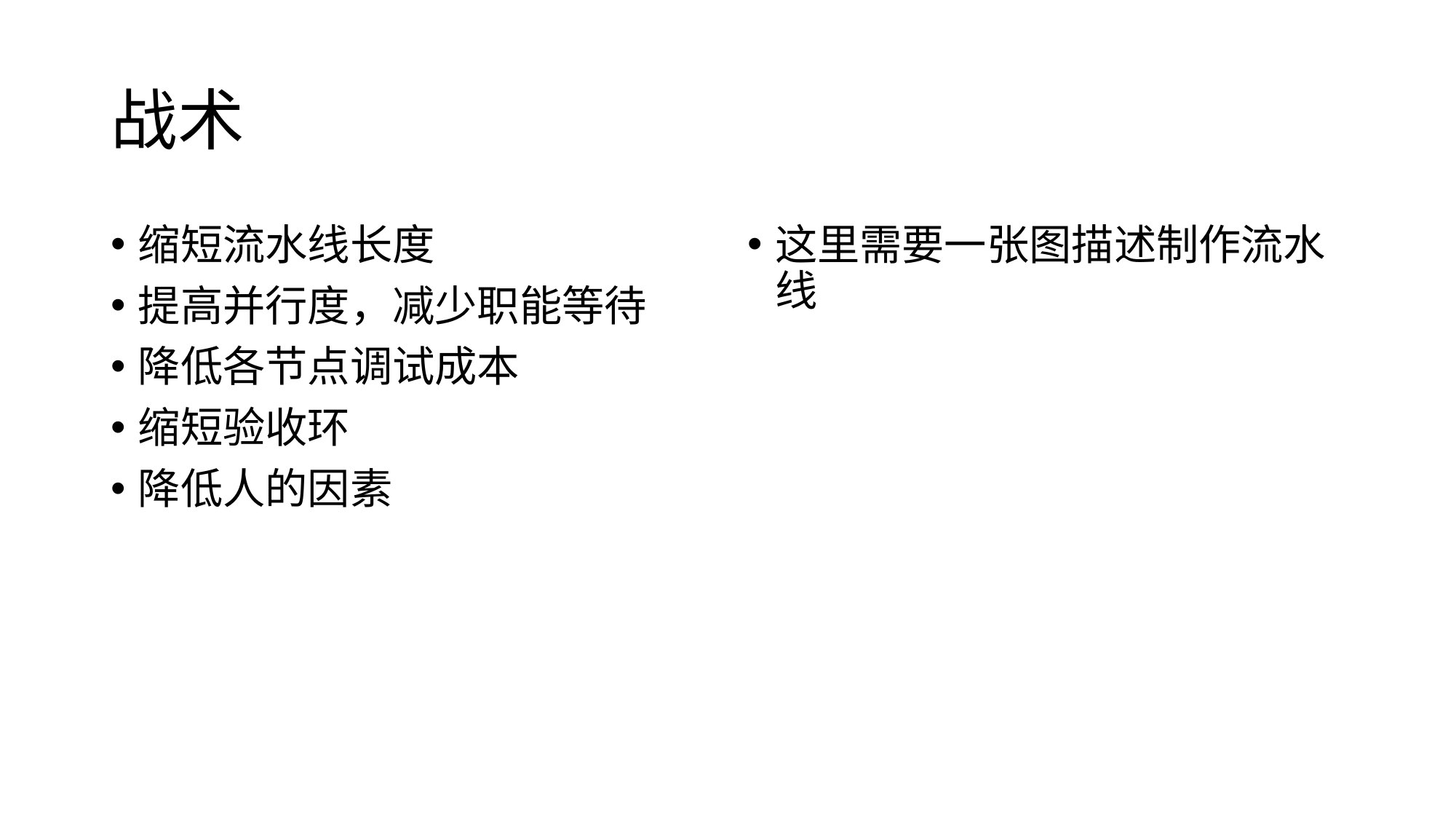

# 战术
这里需要一张图描述制作流水线
缩短流水线长度
提高并行度，减少职能等待
降低各节点调试成本
缩短验收环
降低人的因素